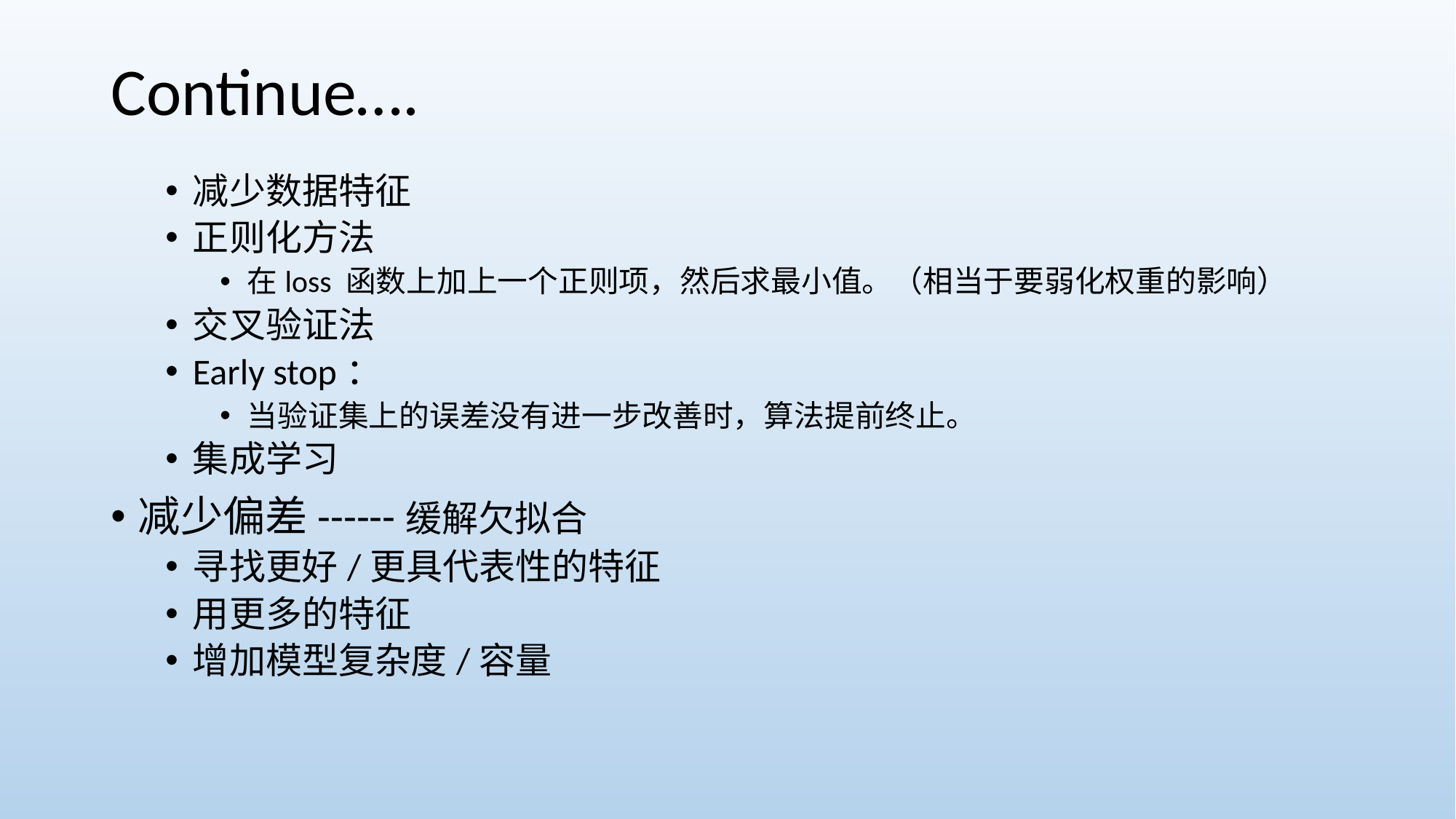

# Continue….
减少数据特征
正则化方法
在loss 函数上加上一个正则项，然后求最小值。（相当于要弱化权重的影响）
交叉验证法
Early stop：
当验证集上的误差没有进一步改善时，算法提前终止。
集成学习
减少偏差------缓解欠拟合
寻找更好/更具代表性的特征
用更多的特征
增加模型复杂度/容量